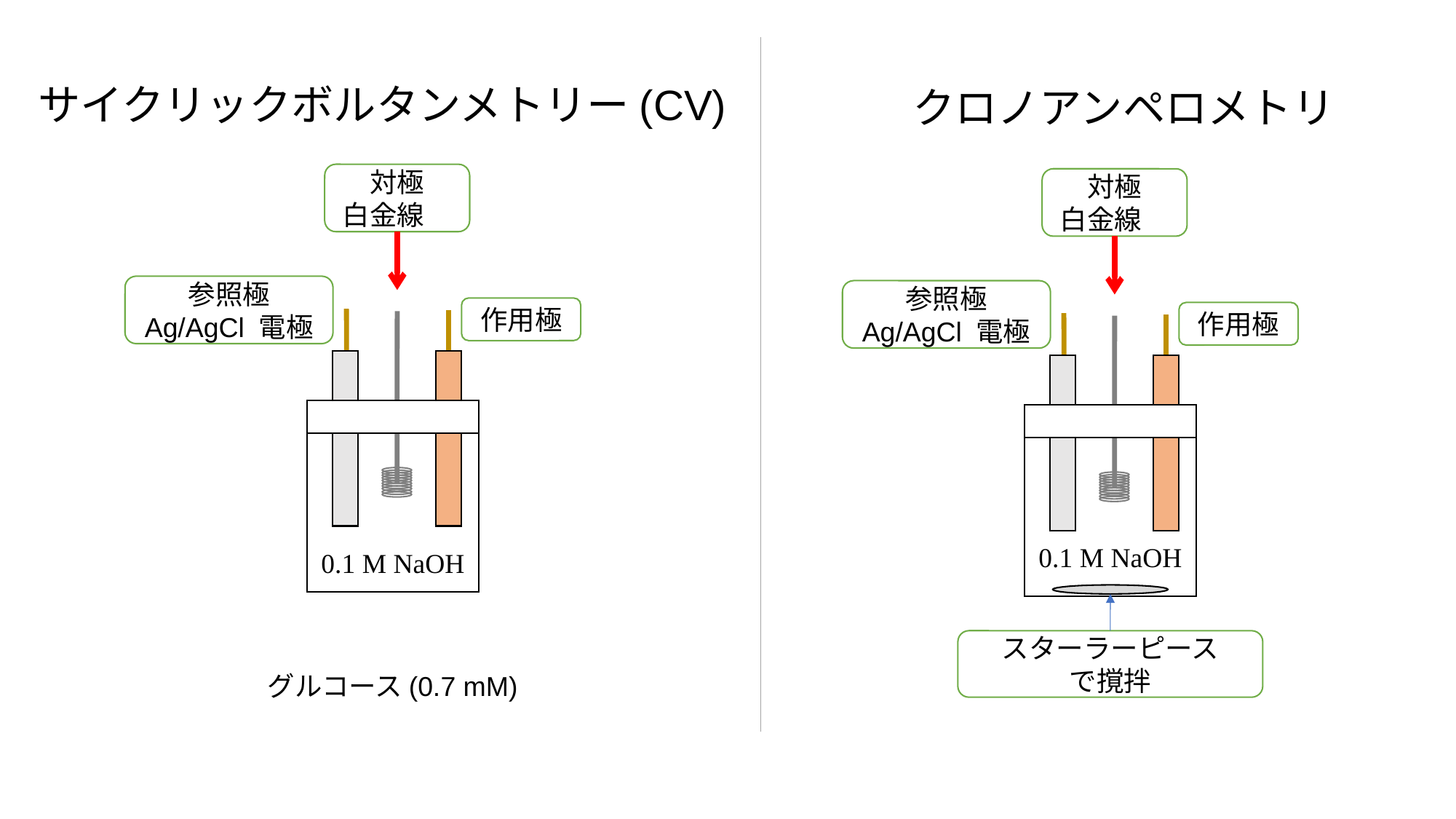

サイクリックボルタンメトリー(CV)
クロノアンペロメトリ
対極
白金線
参照極
Ag/AgCl 電極
作用極

0.1 M NaOH

対極
白金線
参照極
Ag/AgCl 電極
作用極

0.1 M NaOH

スターラーピース
で撹拌
グルコース(0.7 mM)